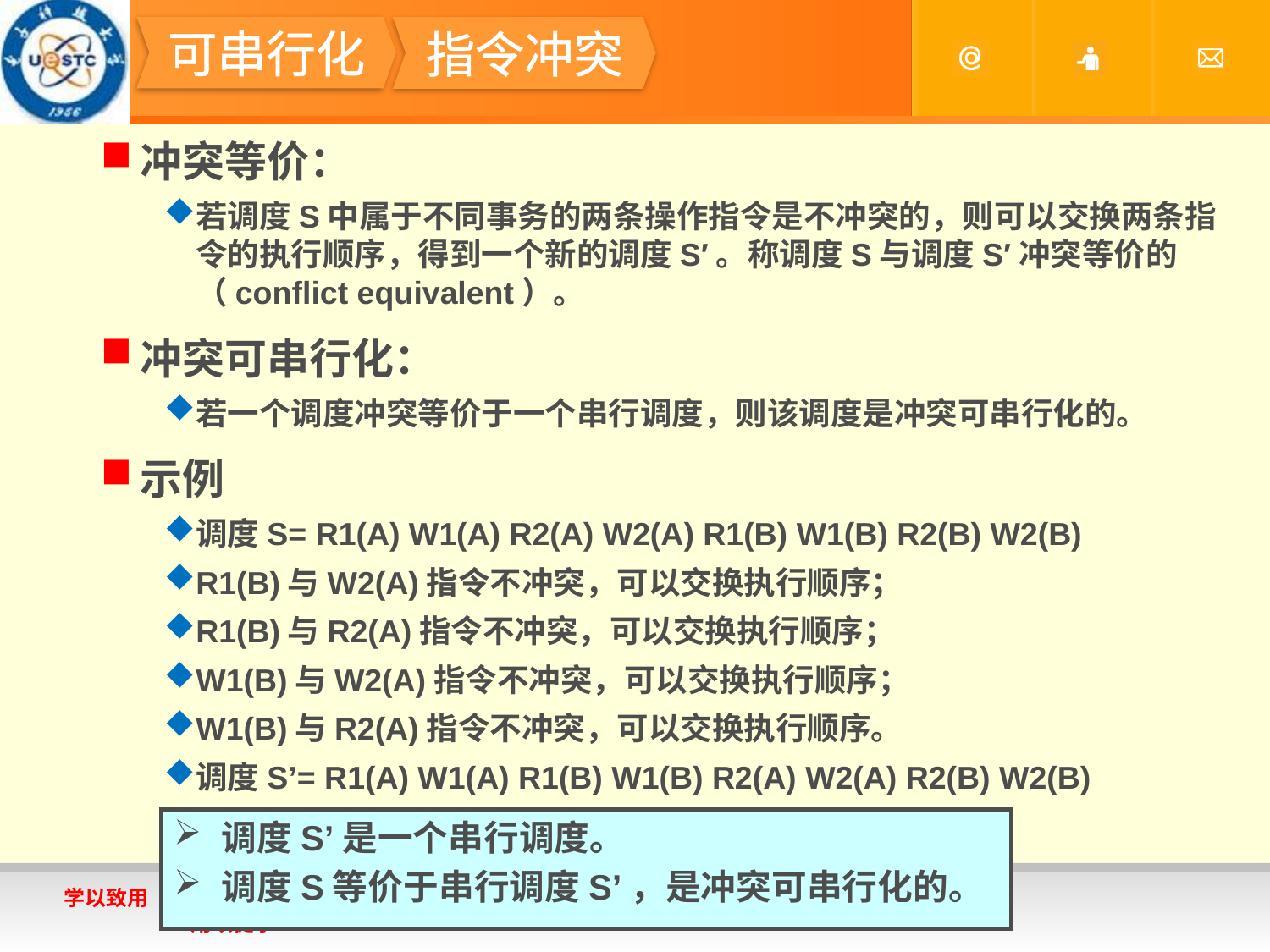

#
可串行化
指令冲突
冲突等价：
若调度S中属于不同事务的两条操作指令是不冲突的，则可以交换两条指令的执行顺序，得到一个新的调度S′。称调度S与调度S′冲突等价的（conflict equivalent）。
冲突可串行化：
若一个调度冲突等价于一个串行调度，则该调度是冲突可串行化的。
示例
调度S= R1(A) W1(A) R2(A) W2(A) R1(B) W1(B) R2(B) W2(B)
R1(B)与W2(A)指令不冲突，可以交换执行顺序；
R1(B)与R2(A)指令不冲突，可以交换执行顺序；
W1(B)与W2(A)指令不冲突，可以交换执行顺序；
W1(B)与R2(A)指令不冲突，可以交换执行顺序。
调度S’= R1(A) W1(A) R1(B) W1(B) R2(A) W2(A) R2(B) W2(B)

调度S’是一个串行调度。
调度S等价于串行调度S’，是冲突可串行化的。